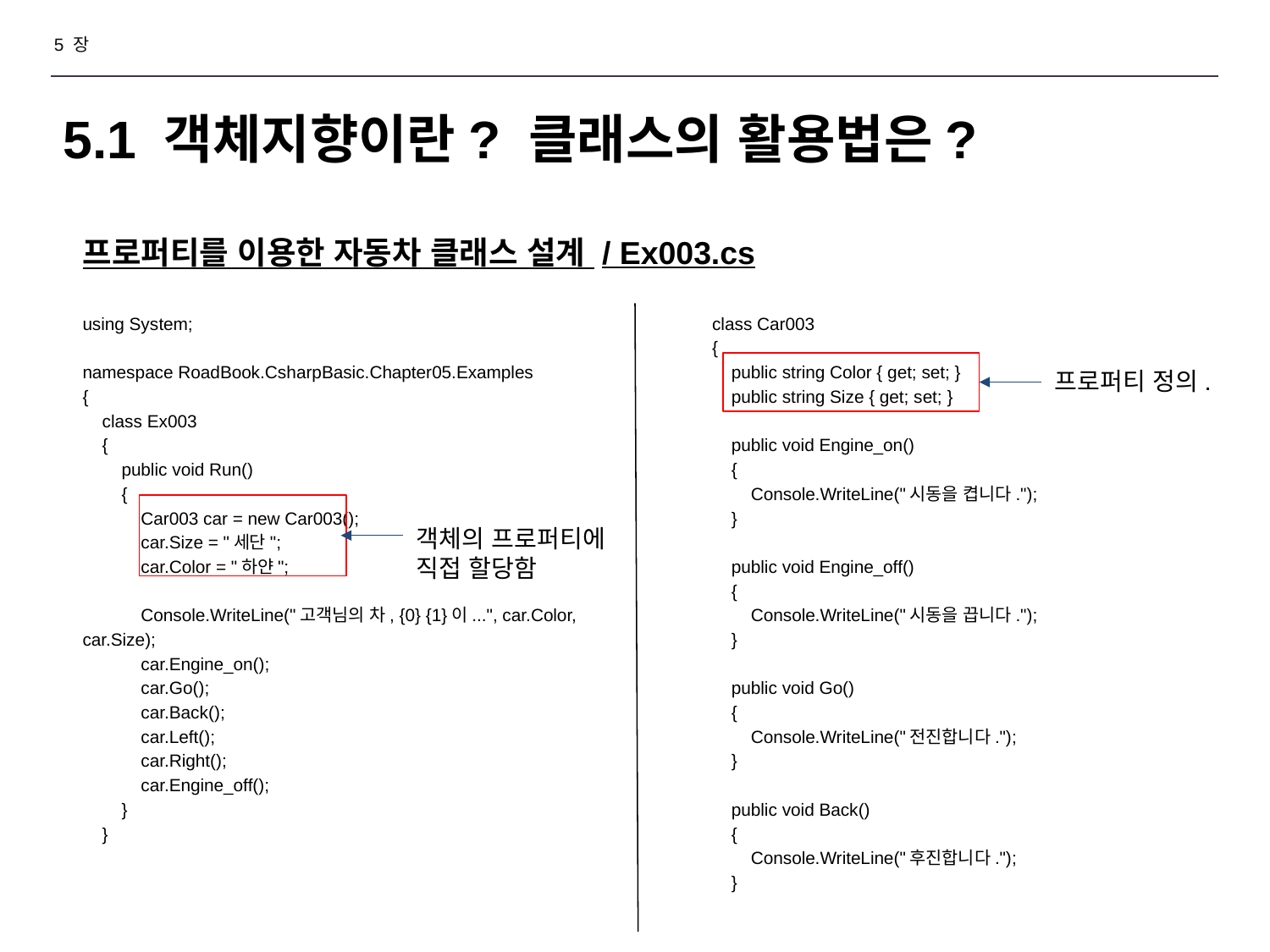

5 장
# 5.1 객체지향이란? 클래스의 활용법은?
프로퍼티를 이용한 자동차 클래스 설계 / Ex003.cs
using System;

namespace RoadBook.CsharpBasic.Chapter05.Examples
{
    class Ex003
    {
        public void Run()
        {
            Car003 car = new Car003();
            car.Size = "세단";
            car.Color = "하얀";

            Console.WriteLine("고객님의 차, {0} {1}이...", car.Color, car.Size);
            car.Engine_on();
            car.Go();
            car.Back();
            car.Left();
            car.Right();
            car.Engine_off();
        }
    }
    class Car003
    {
        public string Color { get; set; }
        public string Size { get; set; }

        public void Engine_on()
        {
            Console.WriteLine("시동을 켭니다.");
        }

        public void Engine_off()
        {
            Console.WriteLine("시동을 끕니다.");
        }

        public void Go()
        {
            Console.WriteLine("전진합니다.");
        }

        public void Back()
        {
            Console.WriteLine("후진합니다.");
        }

프로퍼티 정의.

객체의 프로퍼티에 직접 할당함